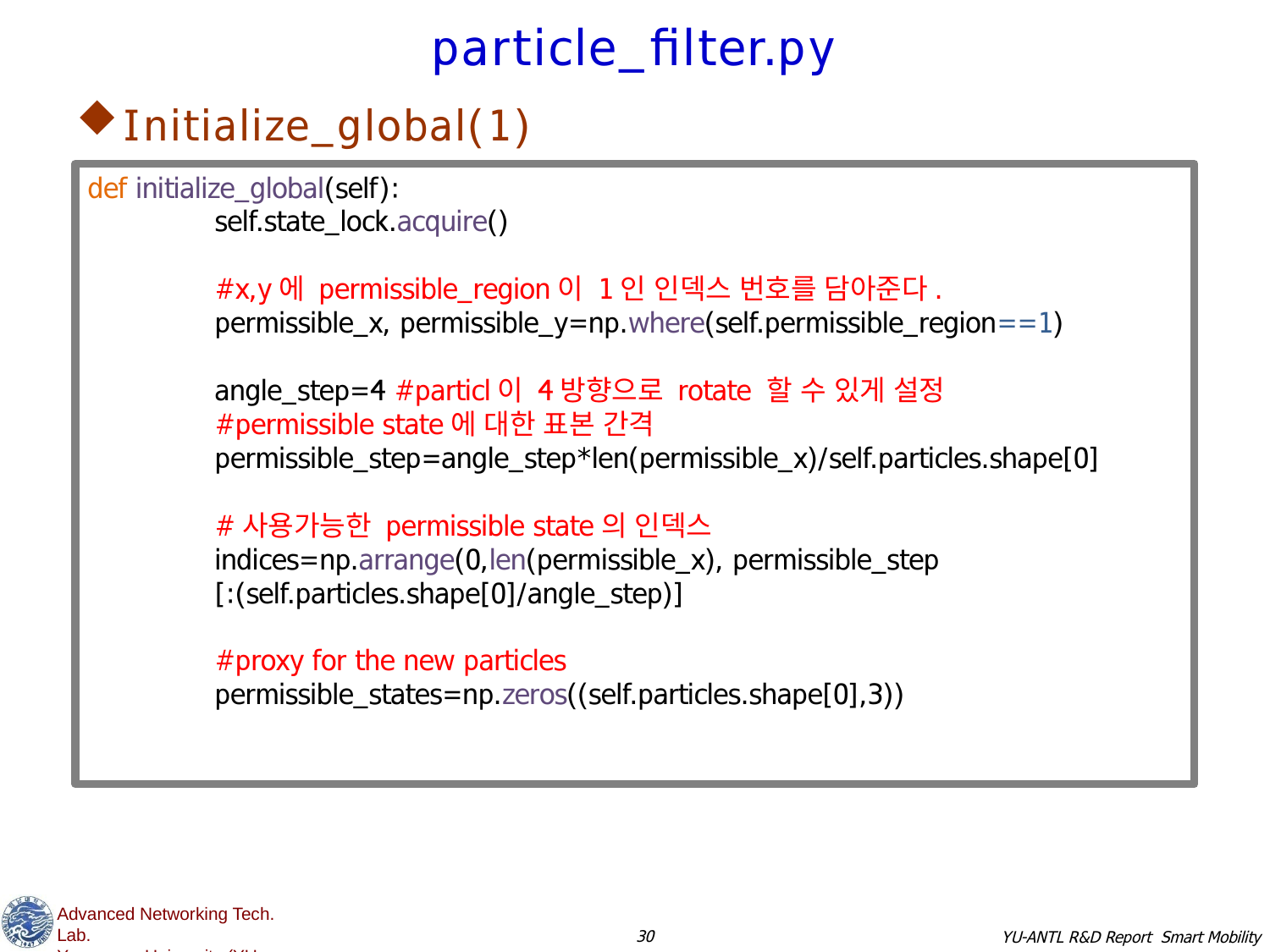

# particle_filter.py
Initialize_global(1)
def initialize_global(self):
	self.state_lock.acquire()

	#x,y에 permissible_region이 1인 인덱스 번호를 담아준다.
	permissible_x, permissible_y=np.where(self.permissible_region==1)

	angle_step=4 #particl이 4방향으로 rotate 할 수 있게 설정
	#permissible state에 대한 표본 간격
	permissible_step=angle_step*len(permissible_x)/self.particles.shape[0]

	#사용가능한 permissible state의 인덱스
	indices=np.arrange(0,len(permissible_x), permissible_step
	[:(self.particles.shape[0]/angle_step)]

	#proxy for the new particles
	permissible_states=np.zeros((self.particles.shape[0],3))